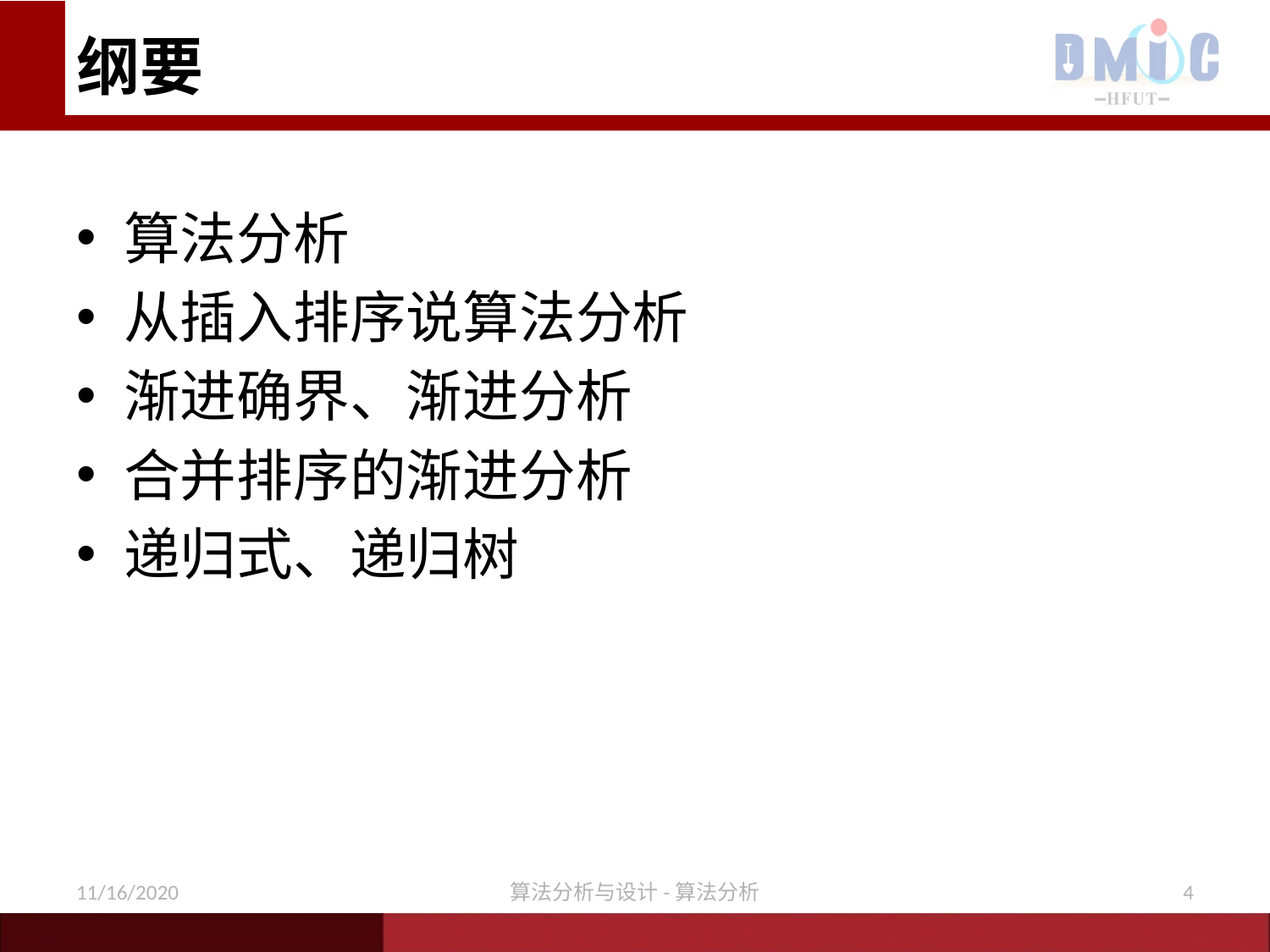

# 纲要
算法分析
从插入排序说算法分析
渐进确界、渐进分析
合并排序的渐进分析
递归式、递归树

11/16/2020
算法分析与设计-算法分析
4